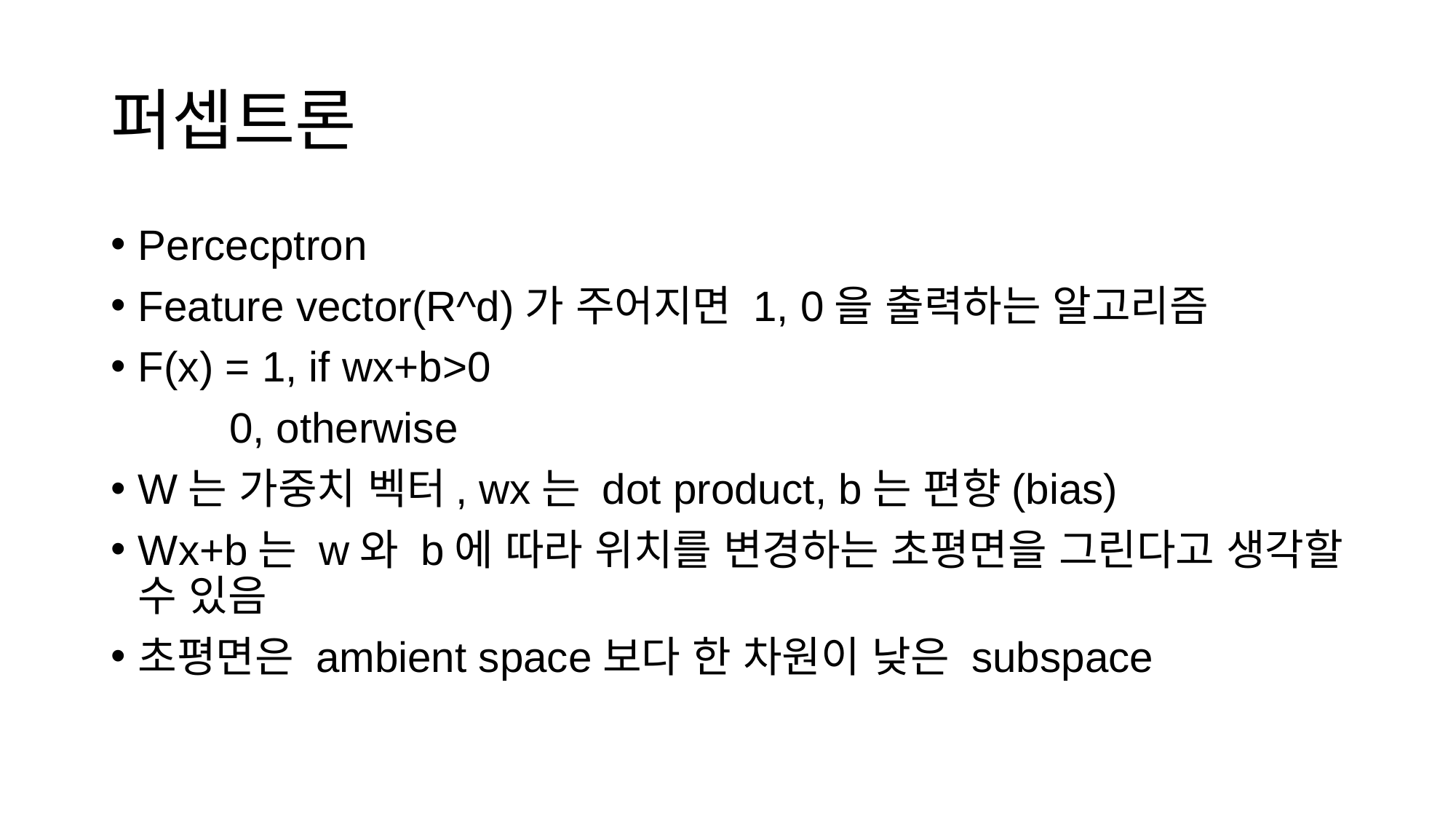

# 퍼셉트론
Percecptron
Feature vector(R^d)가 주어지면 1, 0을 출력하는 알고리즘
F(x) = 1, if wx+b>0
          0, otherwise
W는 가중치 벡터, wx는 dot product, b는 편향(bias)
Wx+b는 w와 b에 따라 위치를 변경하는 초평면을 그린다고 생각할 수 있음
초평면은 ambient space보다 한 차원이 낮은 subspace